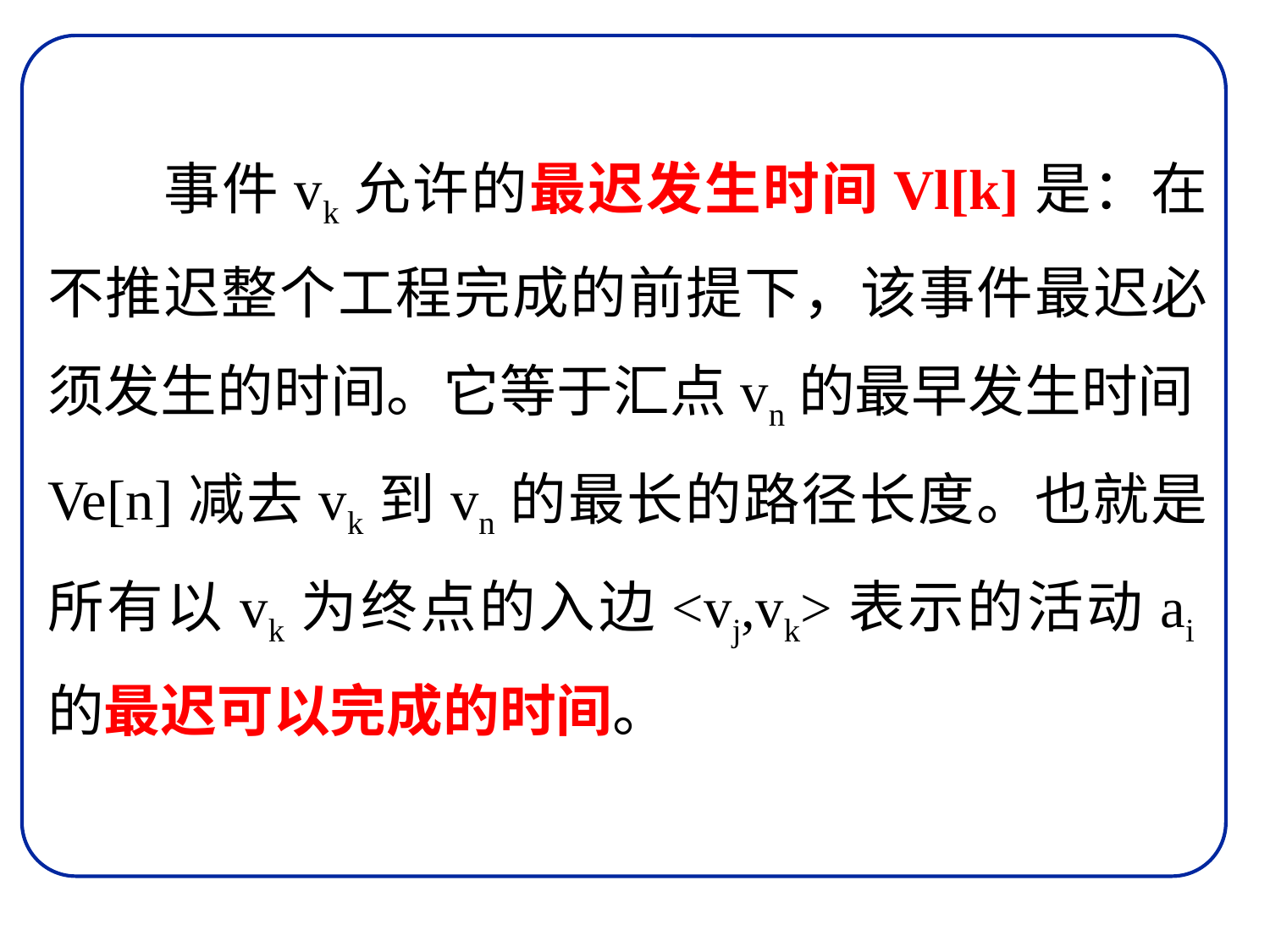

事件vk允许的最迟发生时间Vl[k]是：在不推迟整个工程完成的前提下，该事件最迟必须发生的时间。它等于汇点vn的最早发生时间Ve[n]减去vk到vn的最长的路径长度。也就是所有以vk为终点的入边<vj,vk>表示的活动ai的最迟可以完成的时间。